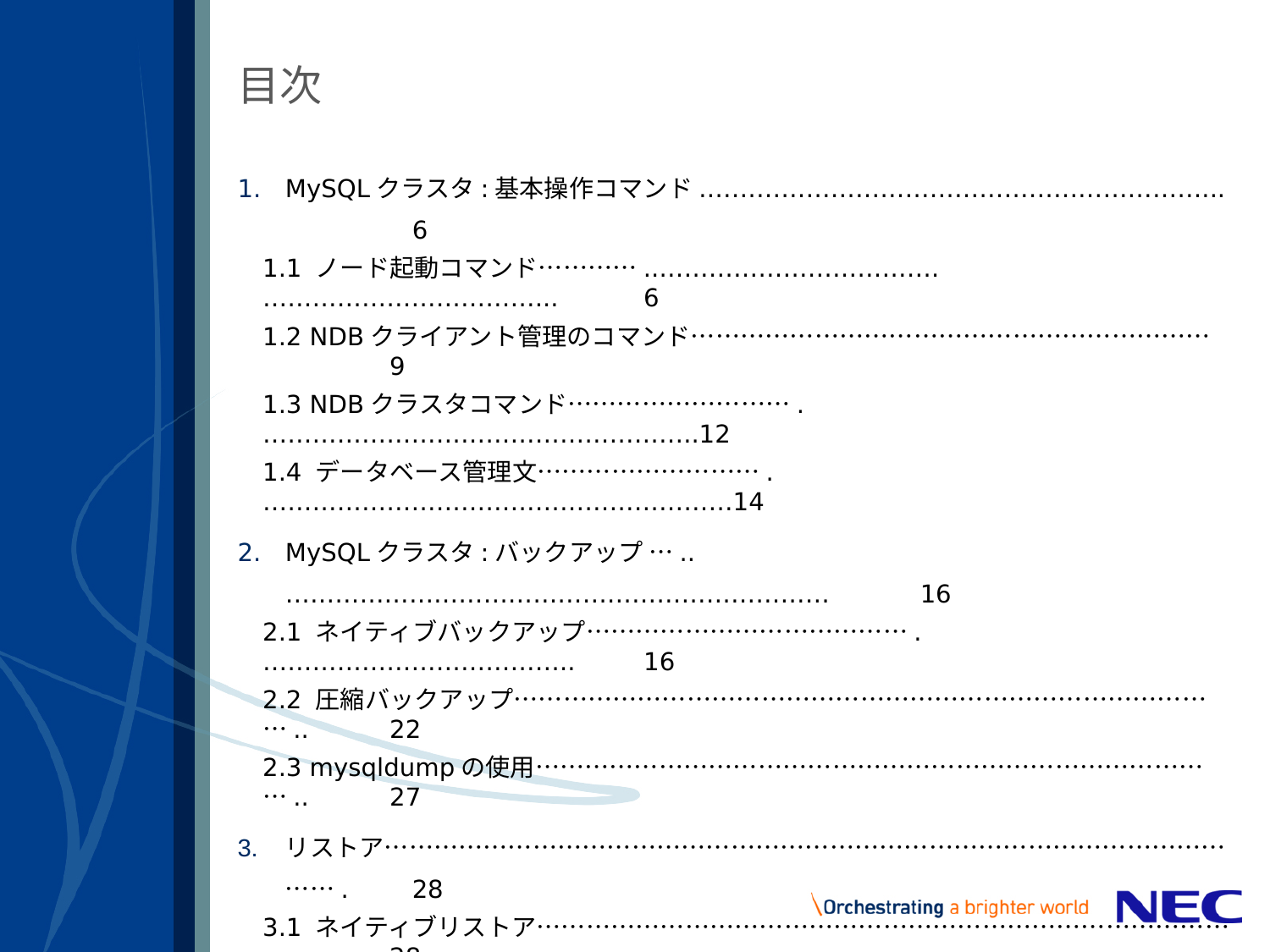

# 目次
MySQLクラスタ:基本操作コマンド.……………………………………………………...	6
1.1 ノード起動コマンド…………..…………………………….……………………………...	6
1.2 NDBクライアント管理のコマンド………………………………………………………	9
1.3 NDBクラスタコマンド……………………….……………………………………………..12
1.4 データベース管理文……………………….…………………………………………………14
MySQLクラスタ:バックアップ …..…………………………………………………………	16
2.1 ネイティブバックアップ………………………………….………………………………..	16
2.2 圧縮バックアップ……………………………………………………………………………..	22
2.3 mysqldumpの使用…………………………………………………………………………..	27
リストア……………………………………………………………………………………………….	28
3.1 ネイティブリストア……………………………………………………………………………	28